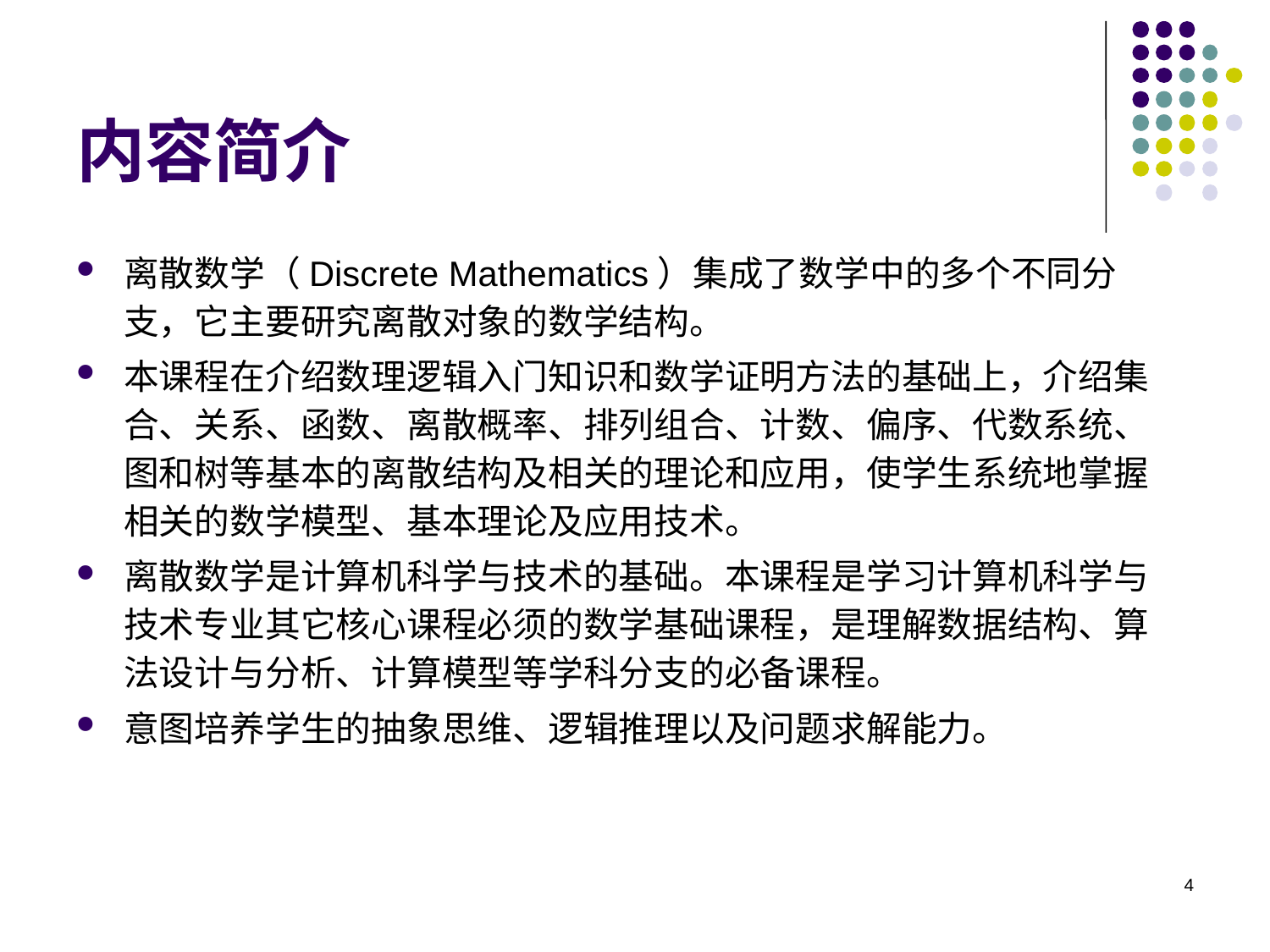

# 内容简介
离散数学（Discrete Mathematics）集成了数学中的多个不同分支，它主要研究离散对象的数学结构。
本课程在介绍数理逻辑入门知识和数学证明方法的基础上，介绍集合、关系、函数、离散概率、排列组合、计数、偏序、代数系统、图和树等基本的离散结构及相关的理论和应用，使学生系统地掌握相关的数学模型、基本理论及应用技术。
离散数学是计算机科学与技术的基础。本课程是学习计算机科学与技术专业其它核心课程必须的数学基础课程，是理解数据结构、算法设计与分析、计算模型等学科分支的必备课程。
意图培养学生的抽象思维、逻辑推理以及问题求解能力。
4